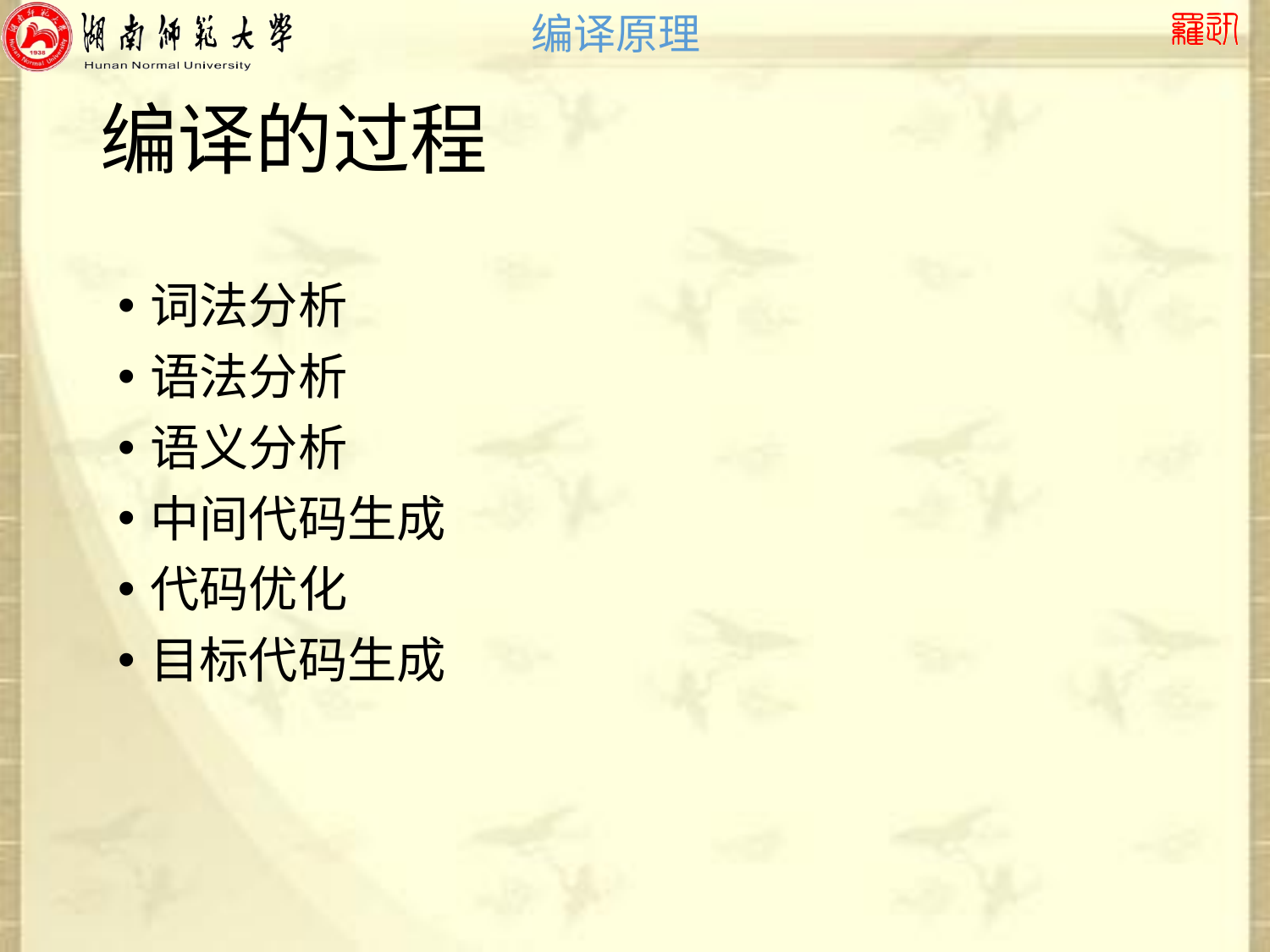

# 编译的过程
词法分析
语法分析
语义分析
中间代码生成
代码优化
目标代码生成